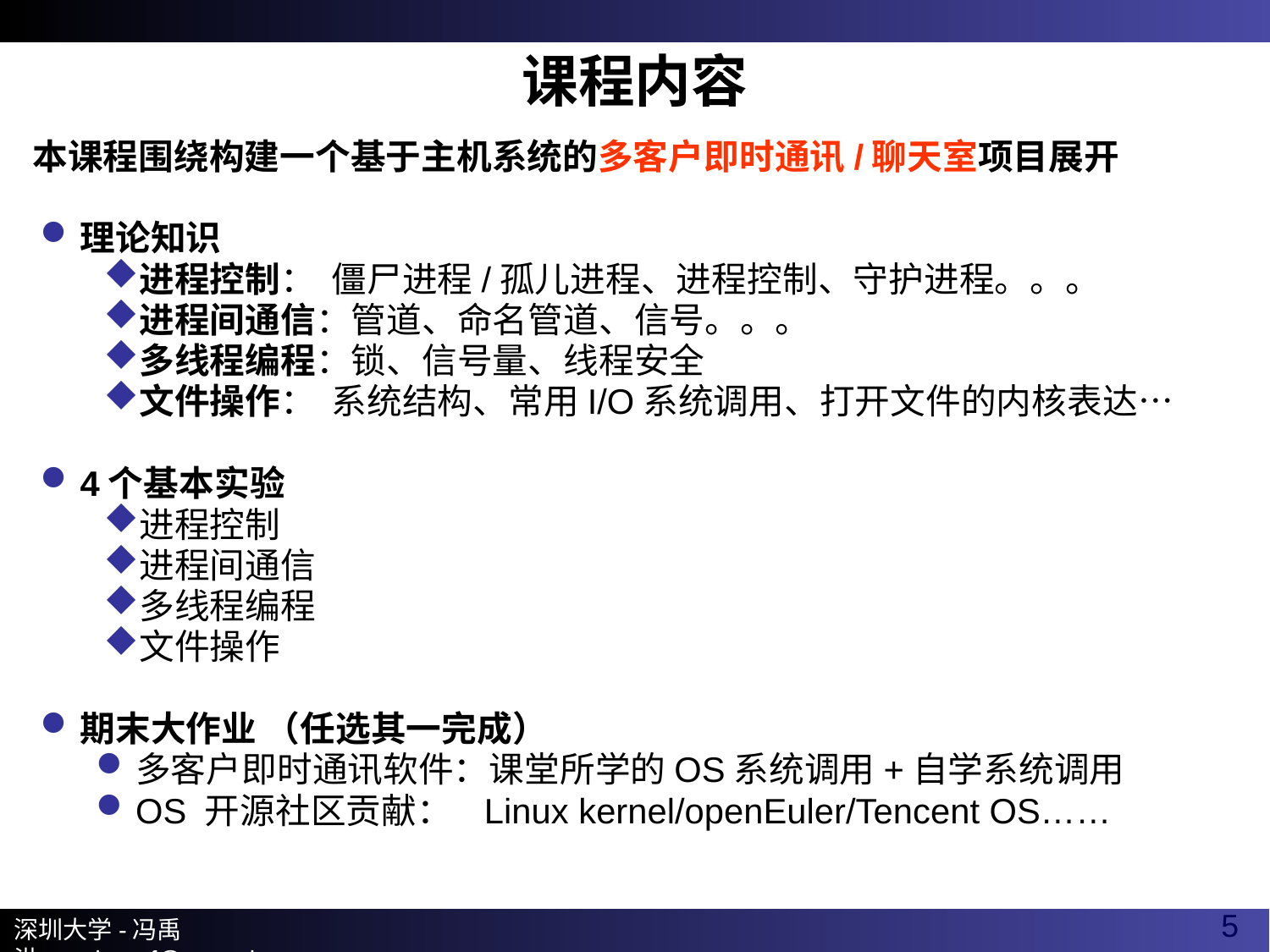

课程内容
本课程围绕构建一个基于主机系统的多客户即时通讯/聊天室项目展开

理论知识
进程控制：  僵尸进程/孤儿进程、进程控制、守护进程。。。
进程间通信：管道、命名管道、信号。。。
多线程编程：锁、信号量、线程安全
文件操作：  系统结构、常用I/O系统调用、打开文件的内核表达…

4个基本实验
进程控制
进程间通信
多线程编程
文件操作

期末大作业 （任选其一完成）
多客户即时通讯软件：课堂所学的OS系统调用+自学系统调用
OS 开源社区贡献：   Linux kernel/openEuler/Tencent OS……